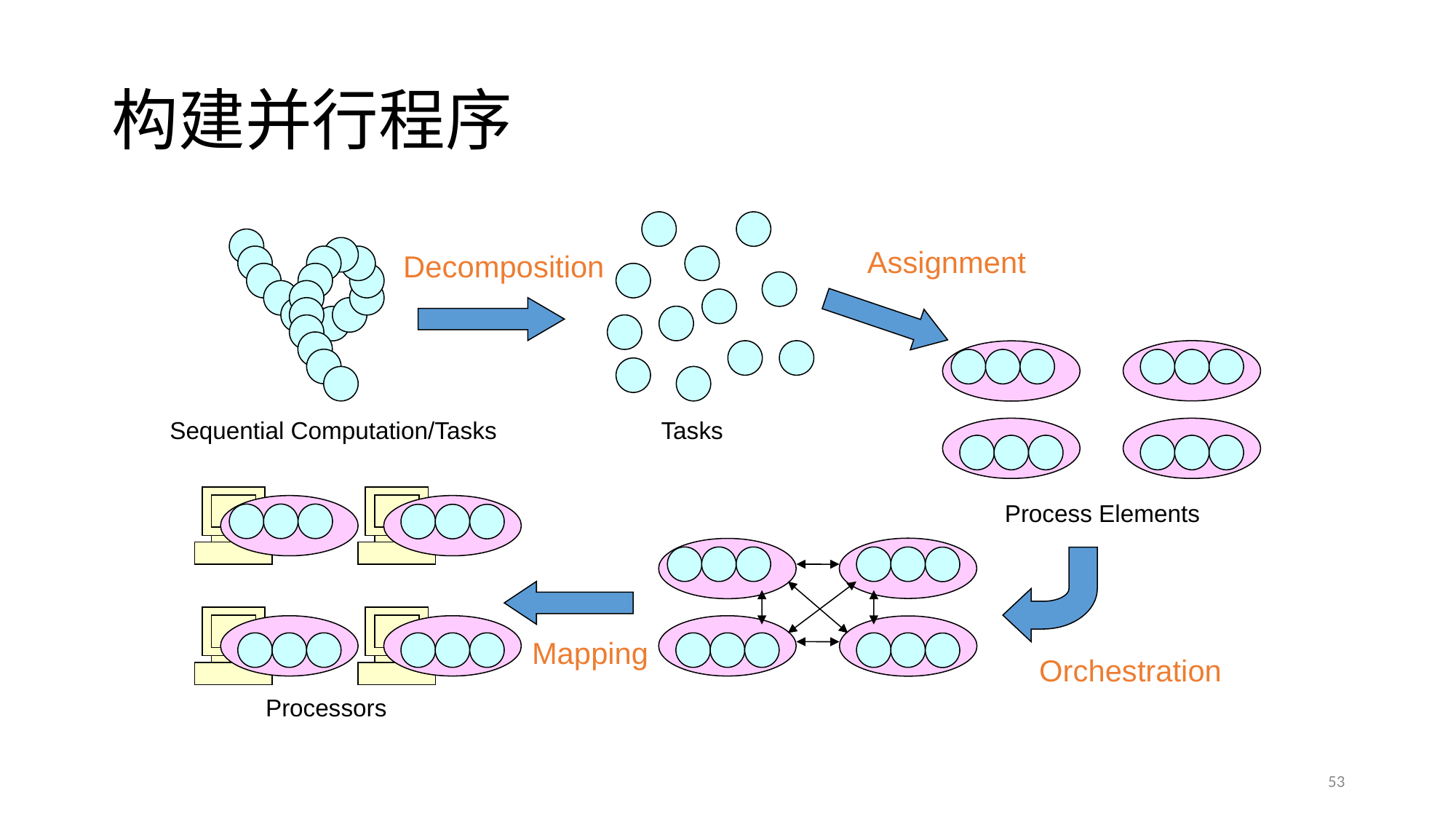

# 构建并行程序

Assignment
Decomposition

Sequential Computation/Tasks
Tasks

Process Elements

Mapping

Orchestration
Processors
53